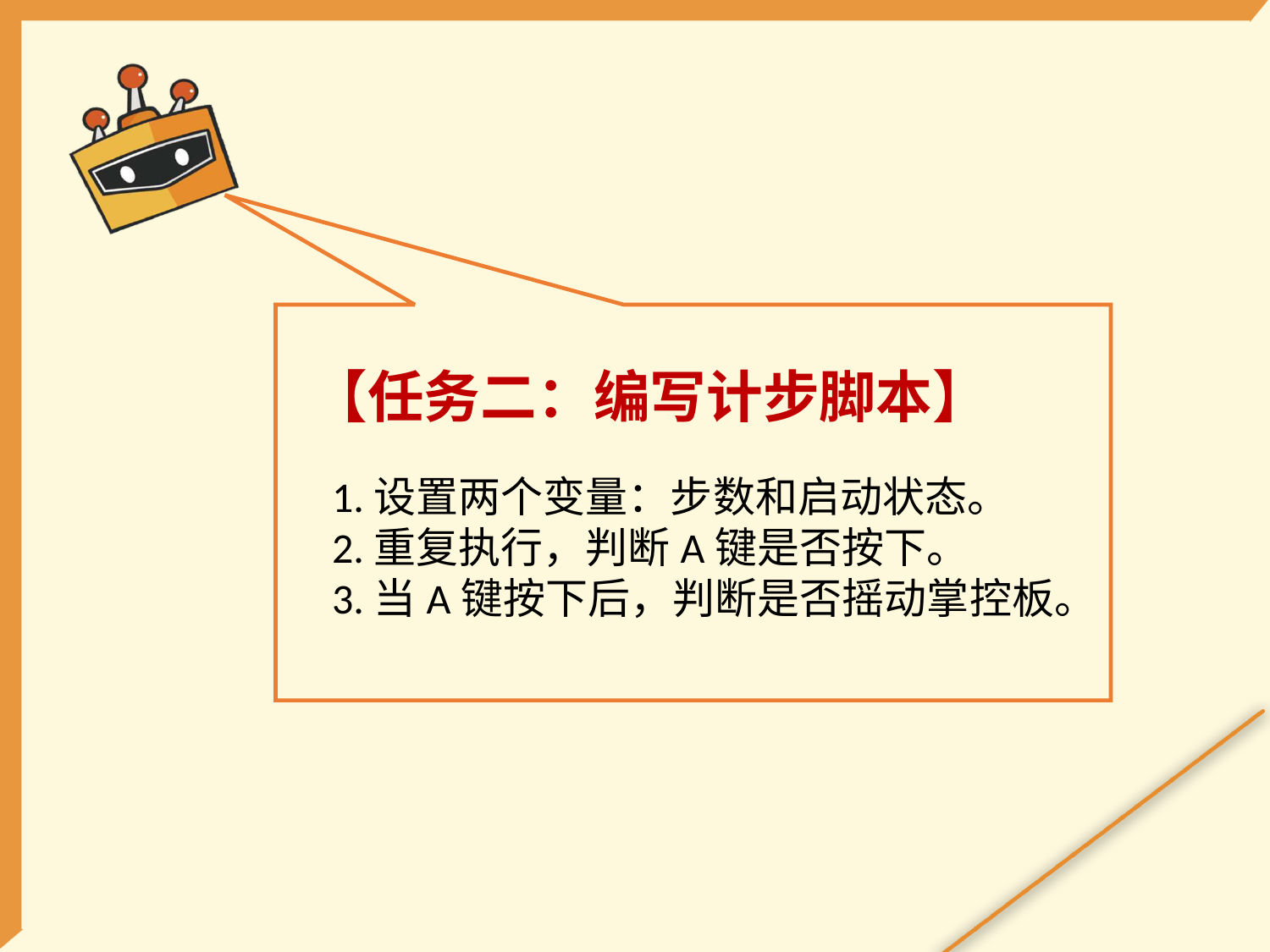

【任务二：编写计步脚本】
1.设置两个变量：步数和启动状态。
2.重复执行，判断A键是否按下。
3.当A键按下后，判断是否摇动掌控板。